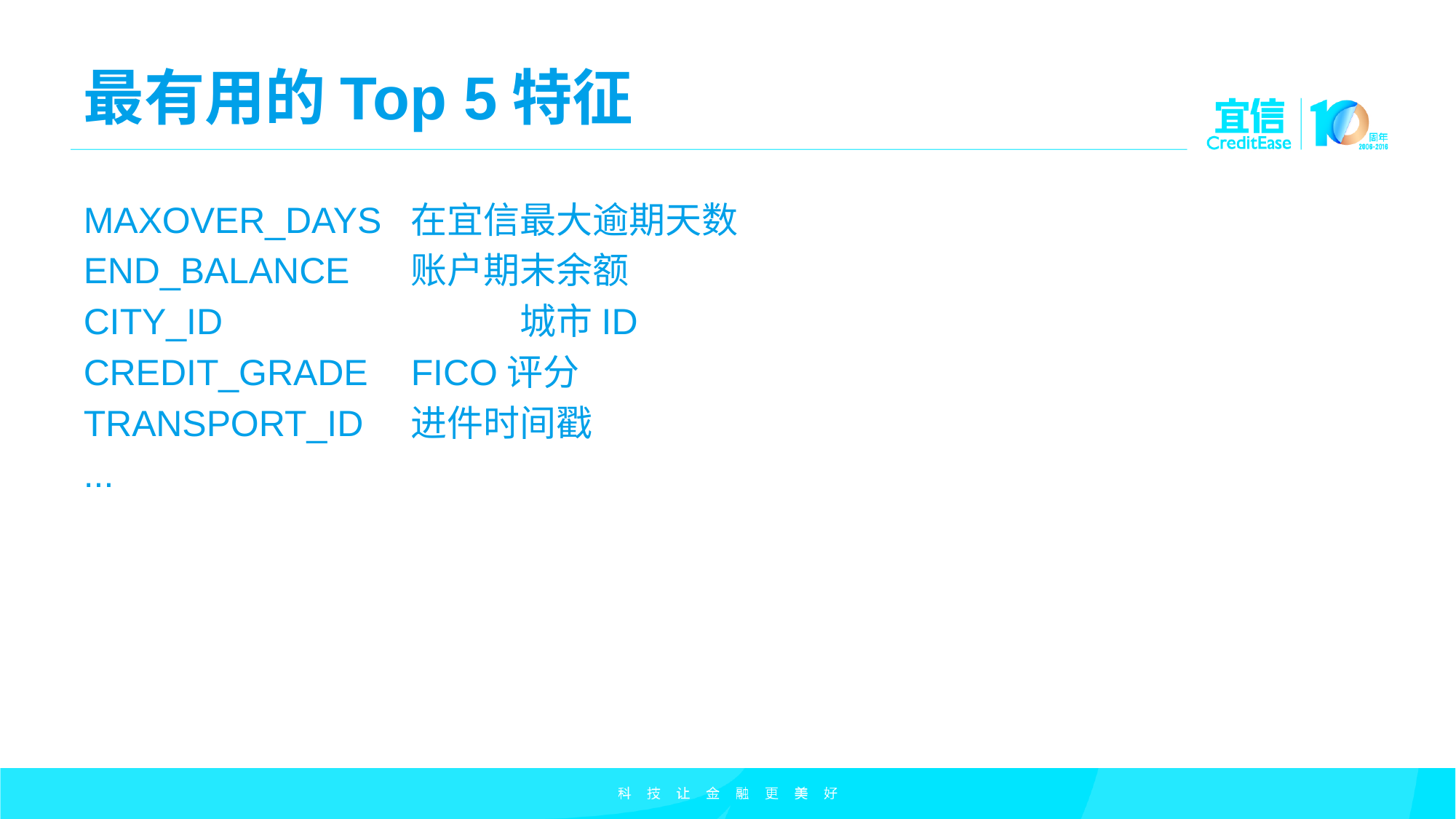

# 最有用的Top 5特征
MAXOVER_DAYS	在宜信最大逾期天数
END_BALANCE	账户期末余额
CITY_ID			城市ID
CREDIT_GRADE	FICO评分
TRANSPORT_ID	进件时间戳
...